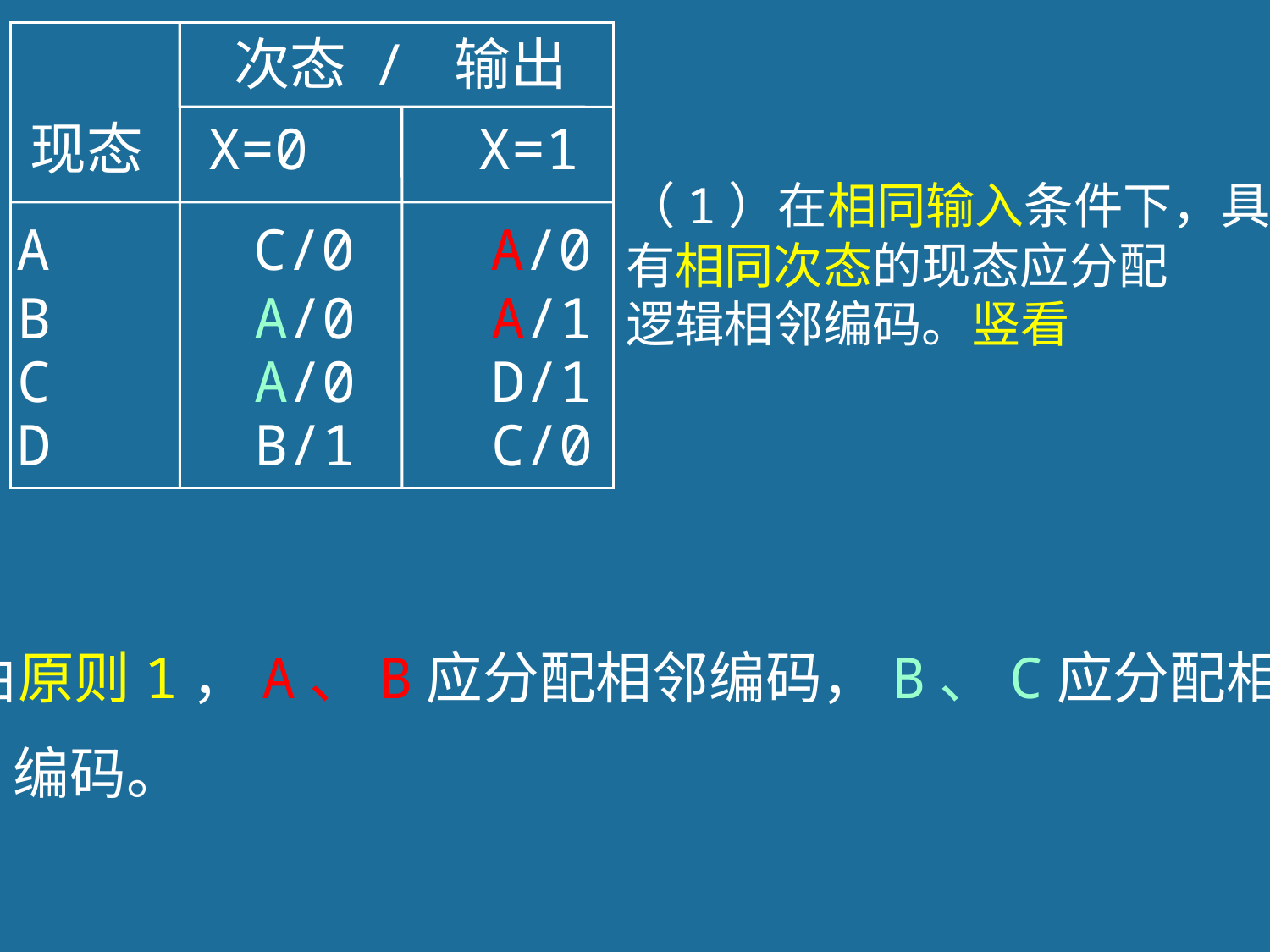

次态 / 输出
  现态    X=0     X=1

（1）在相同输入条件下，具
有相同次态的现态应分配
逻辑相邻编码。竖看

 A      C/0    A/0
B      A/0    A/1
C      A/0    D/1
D      B/1    C/0
由原则1，A、B应分配相邻编码，B、C应分配相邻
编码。
98